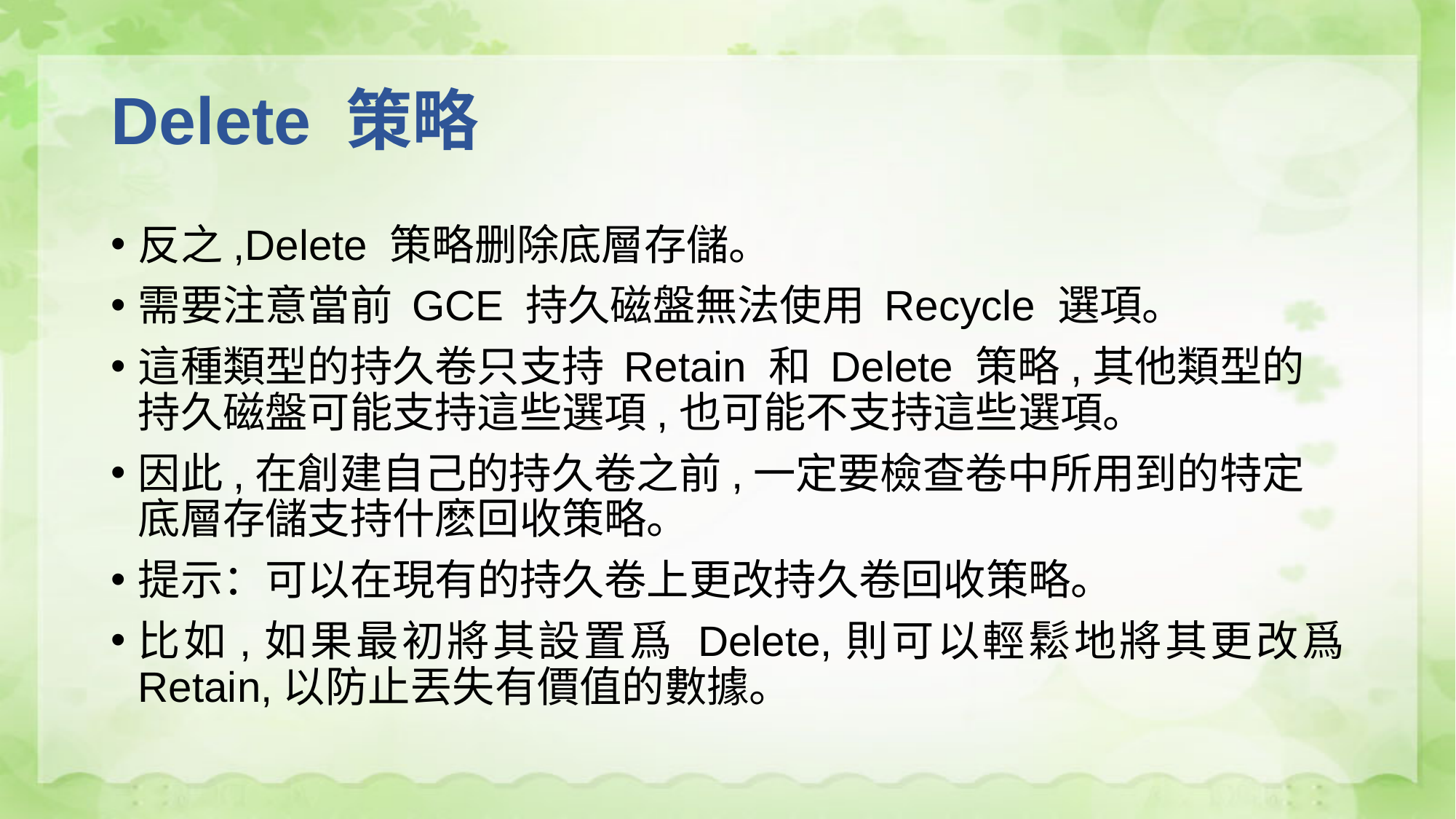

# Delete 策略
反之,Delete 策略删除底層存儲。
需要注意當前 GCE 持久磁盤無法使用 Recycle 選項。
這種類型的持久卷只支持 Retain 和 Delete 策略,其他類型的持久磁盤可能支持這些選項,也可能不支持這些選項。
因此,在創建自己的持久卷之前,一定要檢查卷中所用到的特定底層存儲支持什麽回收策略。
提示：可以在現有的持久卷上更改持久卷回收策略。
比如,如果最初將其設置爲 Delete,則可以輕鬆地將其更改爲 Retain,以防止丟失有價值的數據。